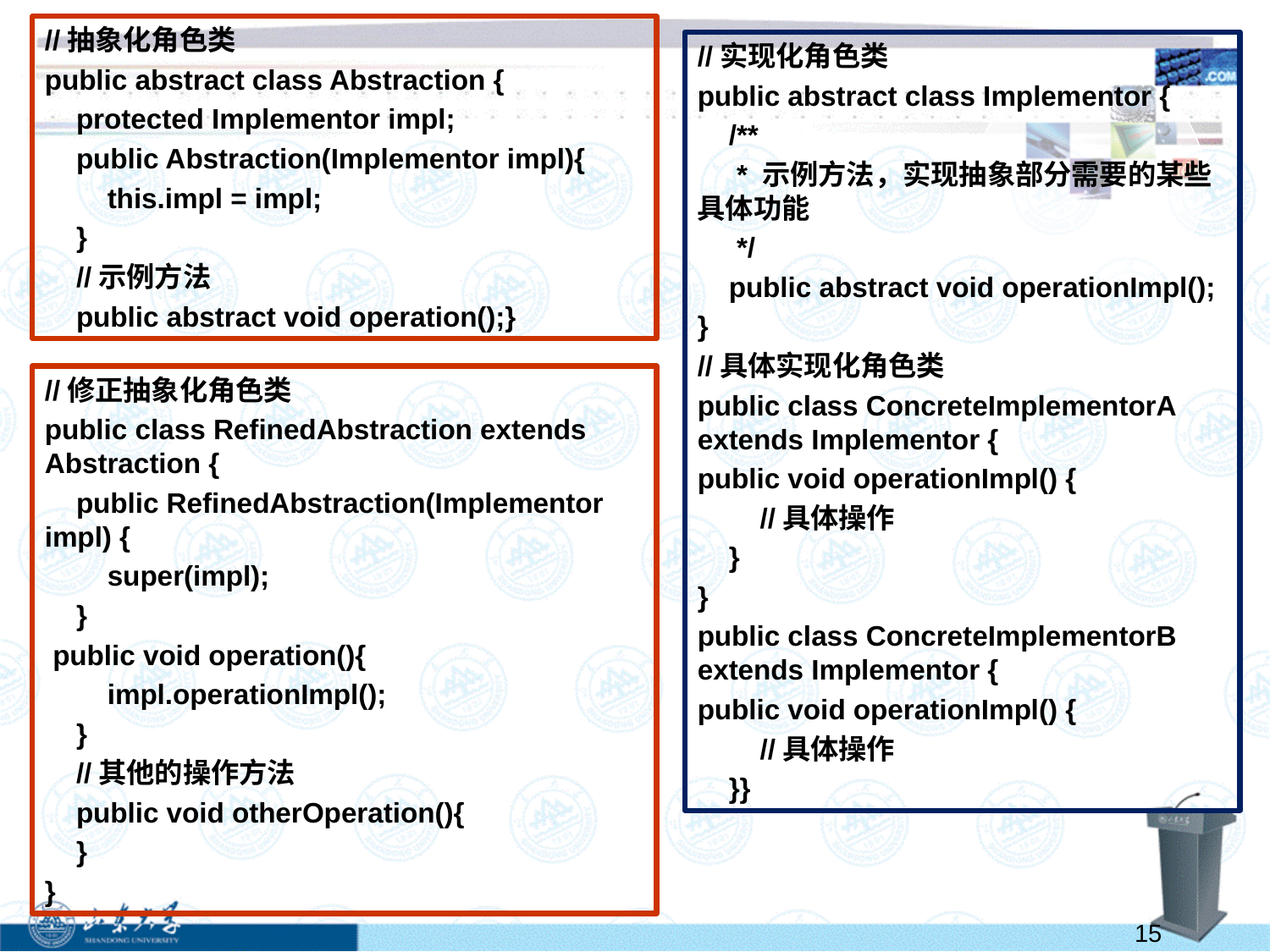

//抽象化角色类
public abstract class Abstraction {
    protected Implementor impl;
    public Abstraction(Implementor impl){
        this.impl = impl;
    }
    //示例方法
    public abstract void operation();}
//实现化角色类
public abstract class Implementor {
    /**
     * 示例方法，实现抽象部分需要的某些具体功能
     */
    public abstract void operationImpl();
}
//具体实现化角色类
public class ConcreteImplementorA extends Implementor {
public void operationImpl() {
        //具体操作
    }
}
public class ConcreteImplementorB extends Implementor {
public void operationImpl() {
        //具体操作
    }}
//修正抽象化角色类
public class RefinedAbstraction extends Abstraction {
    public RefinedAbstraction(Implementor impl) {
        super(impl);
    }
 public void operation(){
        impl.operationImpl();
    }
    //其他的操作方法
    public void otherOperation(){
    }
}
15